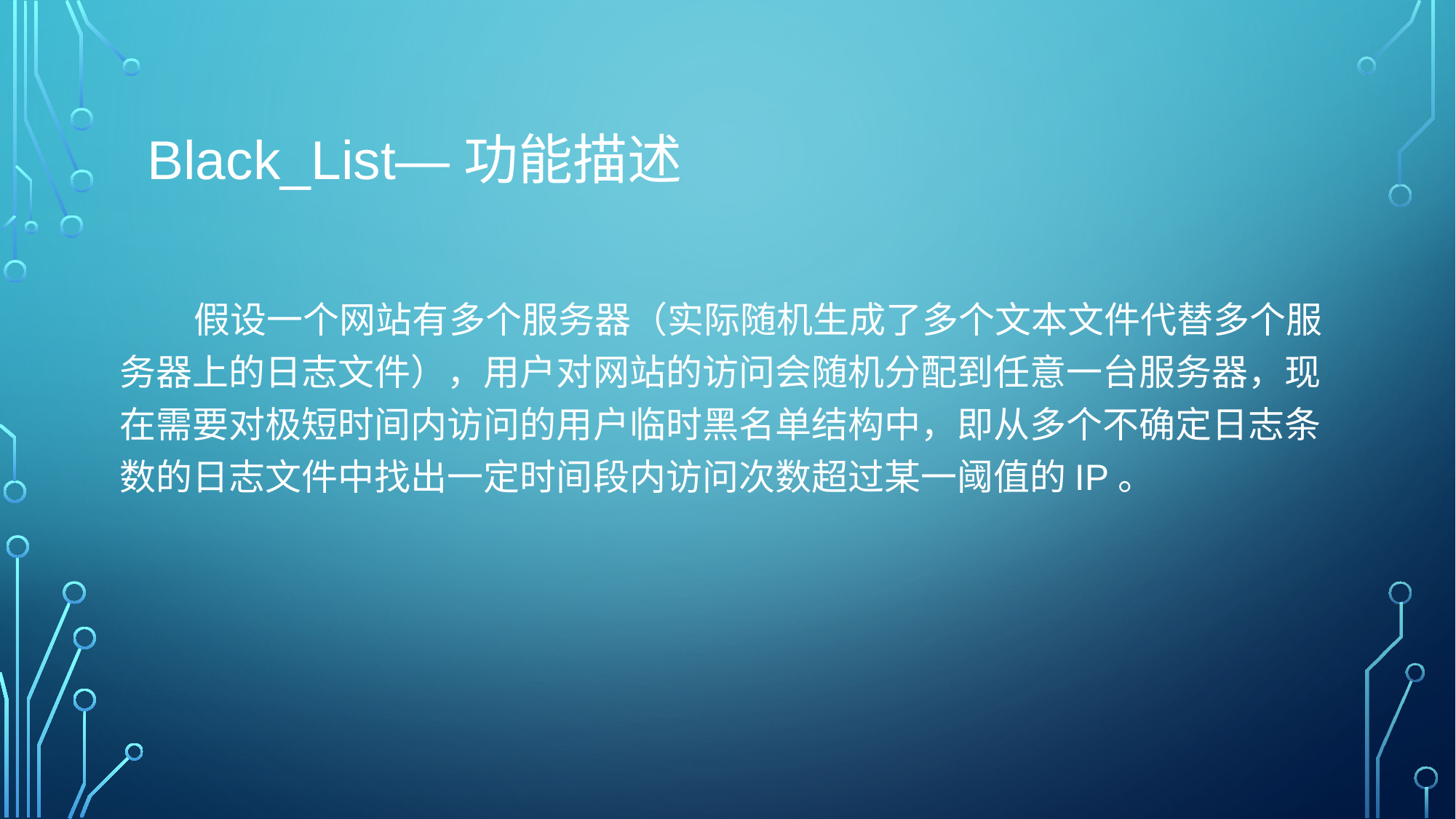

# Black_List—功能描述
        假设一个网站有多个服务器（实际随机生成了多个文本文件代替多个服务器上的日志文件），用户对网站的访问会随机分配到任意一台服务器，现在需要对极短时间内访问的用户临时黑名单结构中，即从多个不确定日志条数的日志文件中找出一定时间段内访问次数超过某一阈值的IP。